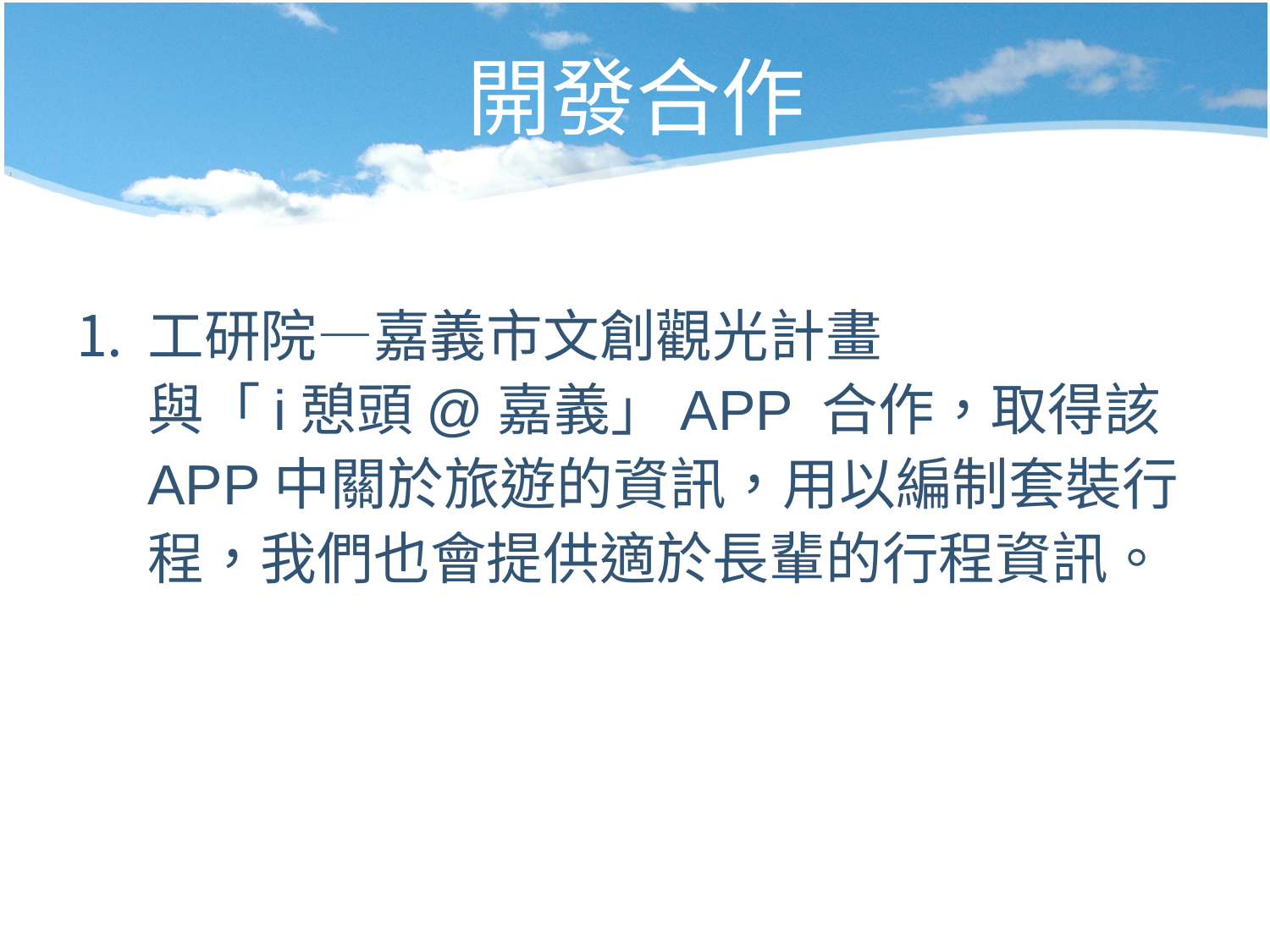

# 開發合作
工研院—嘉義市文創觀光計畫
與「i憩頭@嘉義」APP 合作，取得該APP中關於旅遊的資訊，用以編制套裝行程，我們也會提供適於長輩的行程資訊。